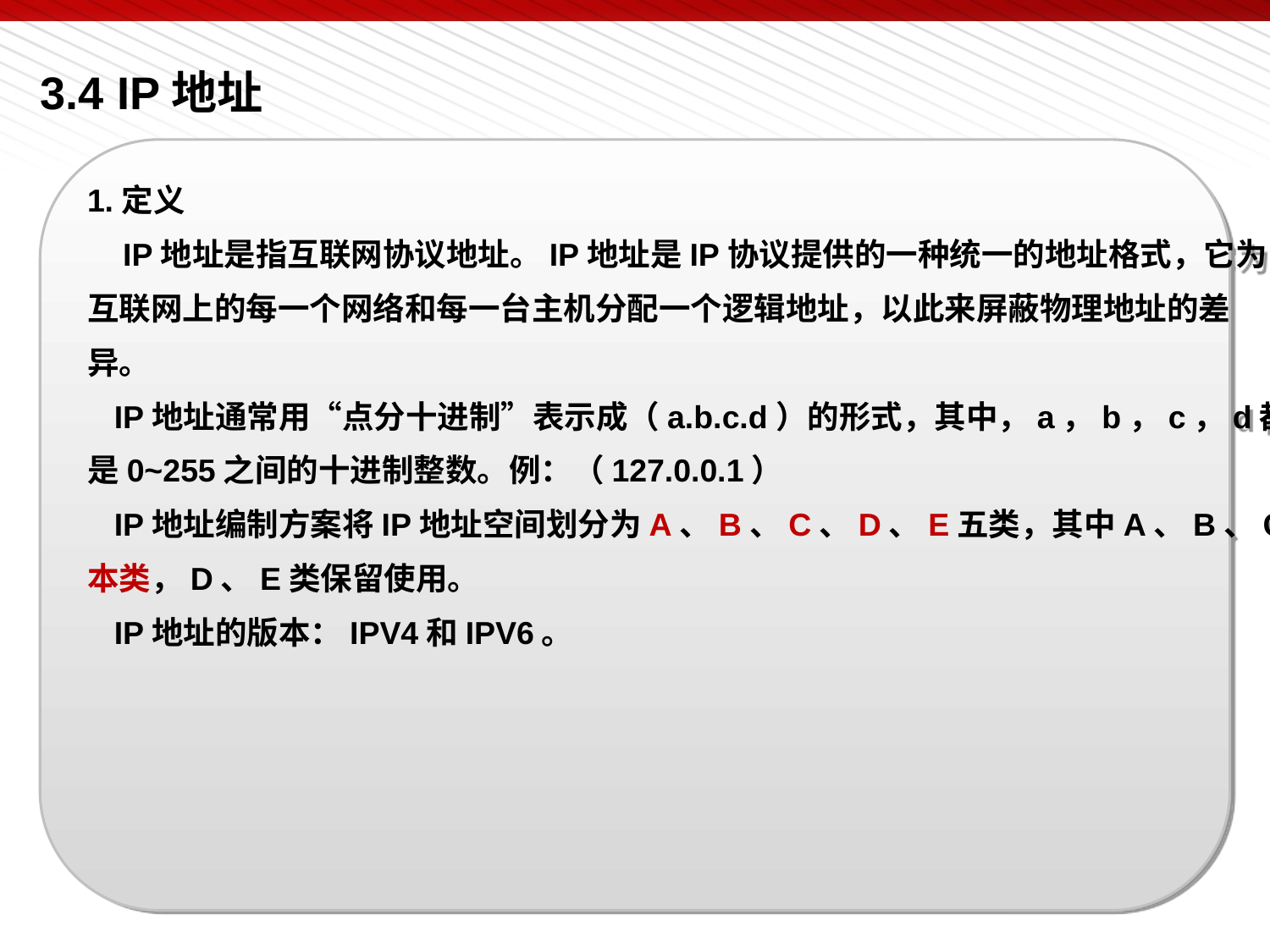

# 3.4 IP地址
1.定义
    IP地址是指互联网协议地址。IP地址是IP协议提供的一种统一的地址格式，它为
互联网上的每一个网络和每一台主机分配一个逻辑地址，以此来屏蔽物理地址的差
异。
   IP地址通常用“点分十进制”表示成（a.b.c.d）的形式，其中，a，b，c，d都
是0~255之间的十进制整数。例：（127.0.0.1）
   IP地址编制方案将IP地址空间划分为A、B、C、D、E五类，其中A、B、C是基
本类，D、E类保留使用。
   IP地址的版本：IPV4和IPV6。